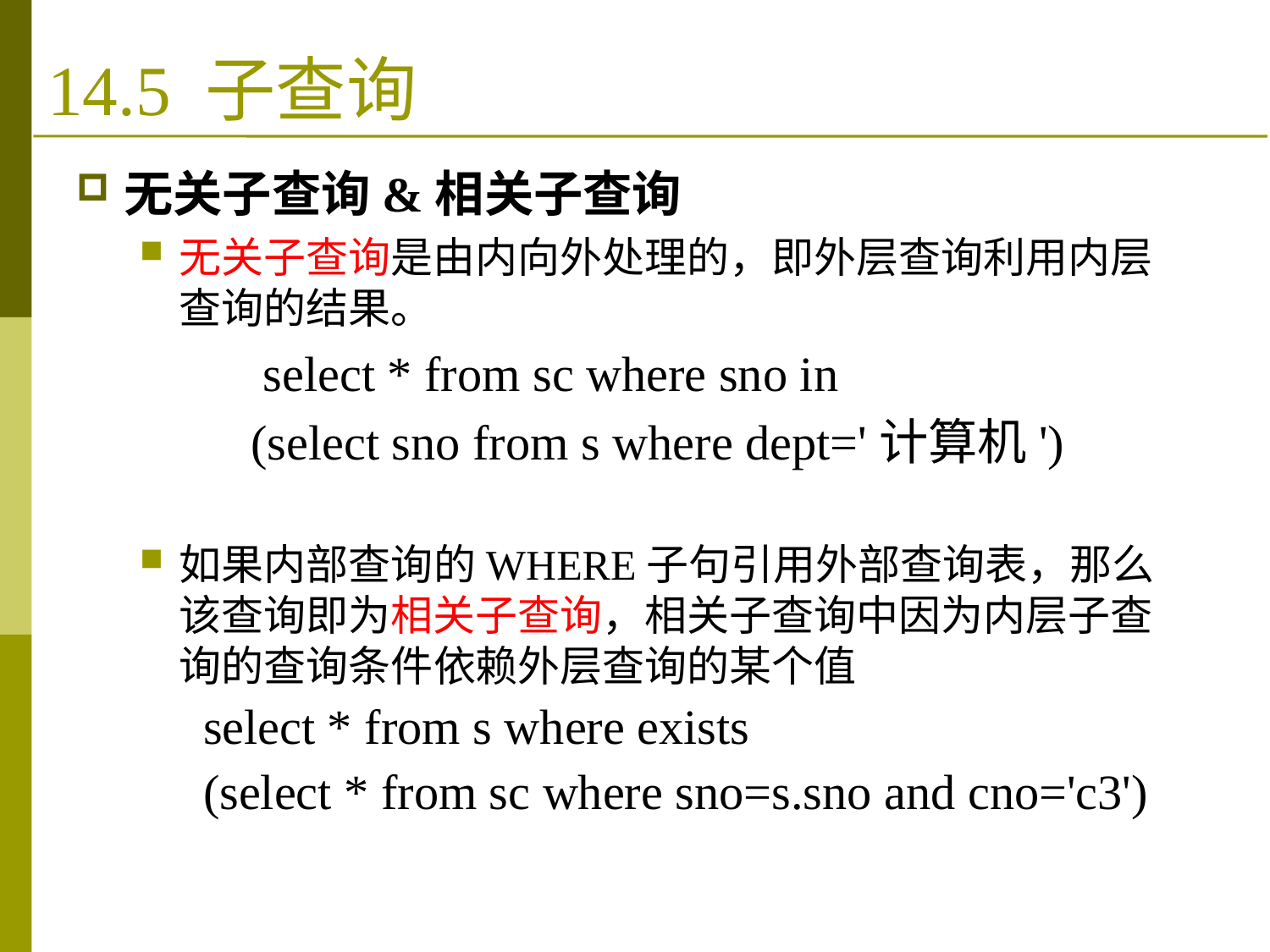

无关子查询&相关子查询
无关子查询是由内向外处理的，即外层查询利用内层查询的结果。
		 select * from sc where sno in
		(select sno from s where dept='计算机')

如果内部查询的WHERE子句引用外部查询表，那么该查询即为相关子查询，相关子查询中因为内层子查询的查询条件依赖外层查询的某个值
	select * from s where exists
	(select * from sc where sno=s.sno and cno='c3')

14.5 子查询